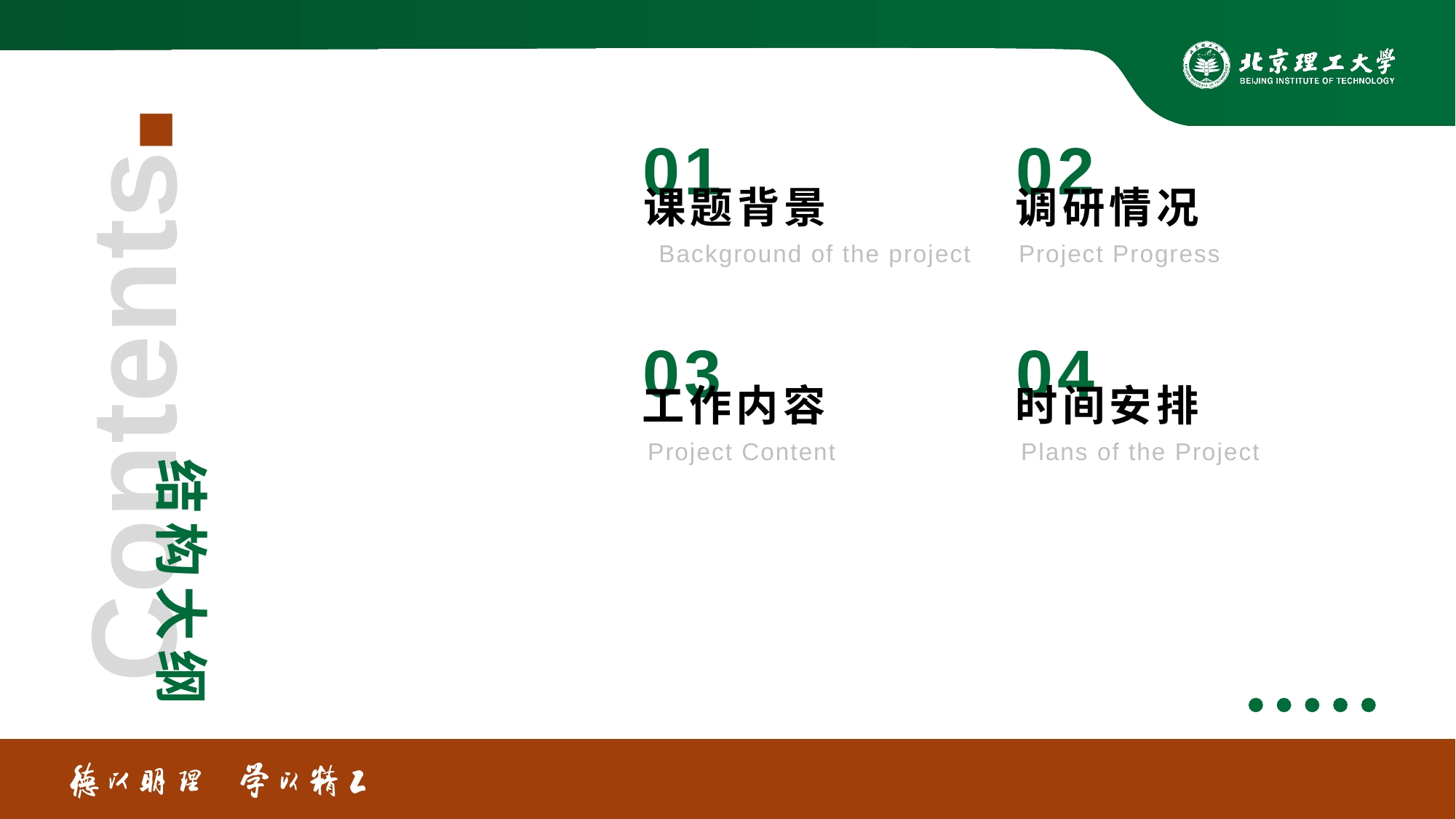

01
课题背景
Background of the project
02
调研情况
Project Progress
03
工作内容
Project Content
04
时间安排
Plans of the Project